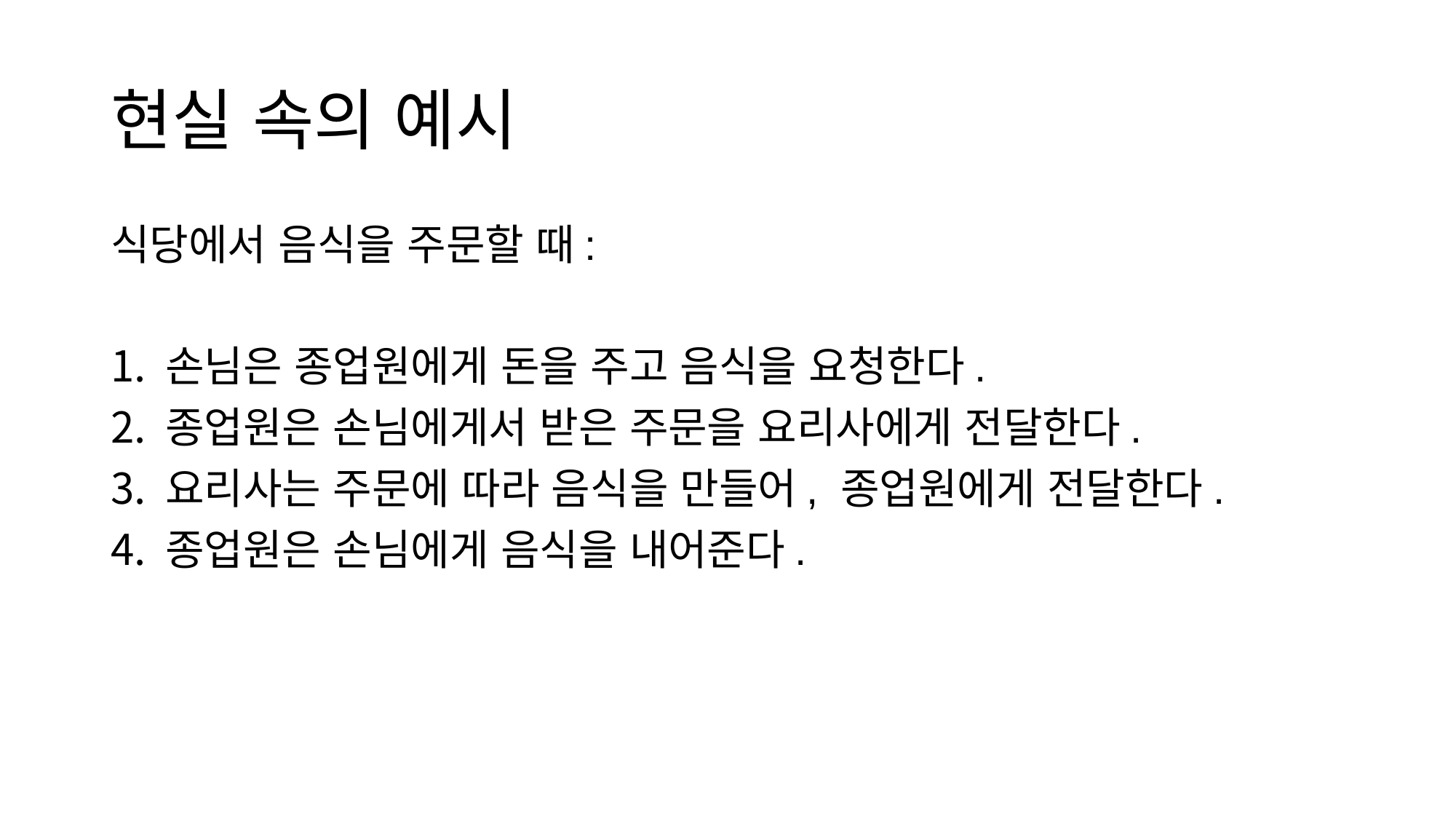

# 현실 속의 예시
식당에서 음식을 주문할 때:

손님은 종업원에게 돈을 주고 음식을 요청한다.
종업원은 손님에게서 받은 주문을 요리사에게 전달한다.
요리사는 주문에 따라 음식을 만들어, 종업원에게 전달한다.
종업원은 손님에게 음식을 내어준다.